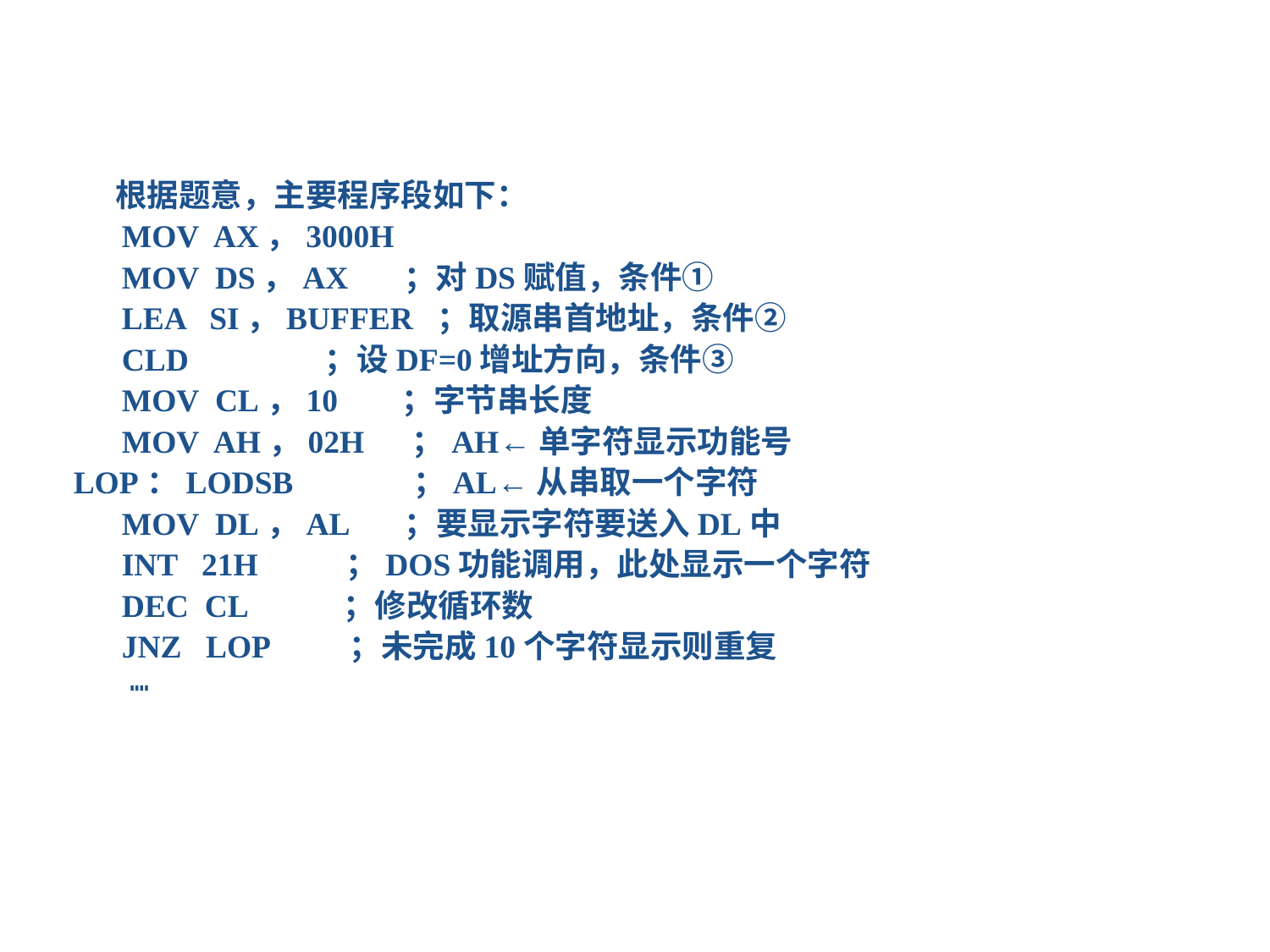

根据题意，主要程序段如下：
        MOV  AX，3000H
        MOV  DS，AX      ；对DS赋值，条件①
        LEA   SI，BUFFER  ；取源串首地址，条件②
        CLD                ；设DF=0增址方向，条件③
        MOV  CL，10       ；字节串长度
        MOV  AH，02H     ；AH←单字符显示功能号
  LOP：LODSB              ；AL←从串取一个字符
        MOV  DL，AL      ；要显示字符要送入DL中
        INT   21H          ；DOS功能调用，此处显示一个字符
        DEC  CL           ；修改循环数
        JNZ   LOP         ；未完成10个字符显示则重复
         ┉